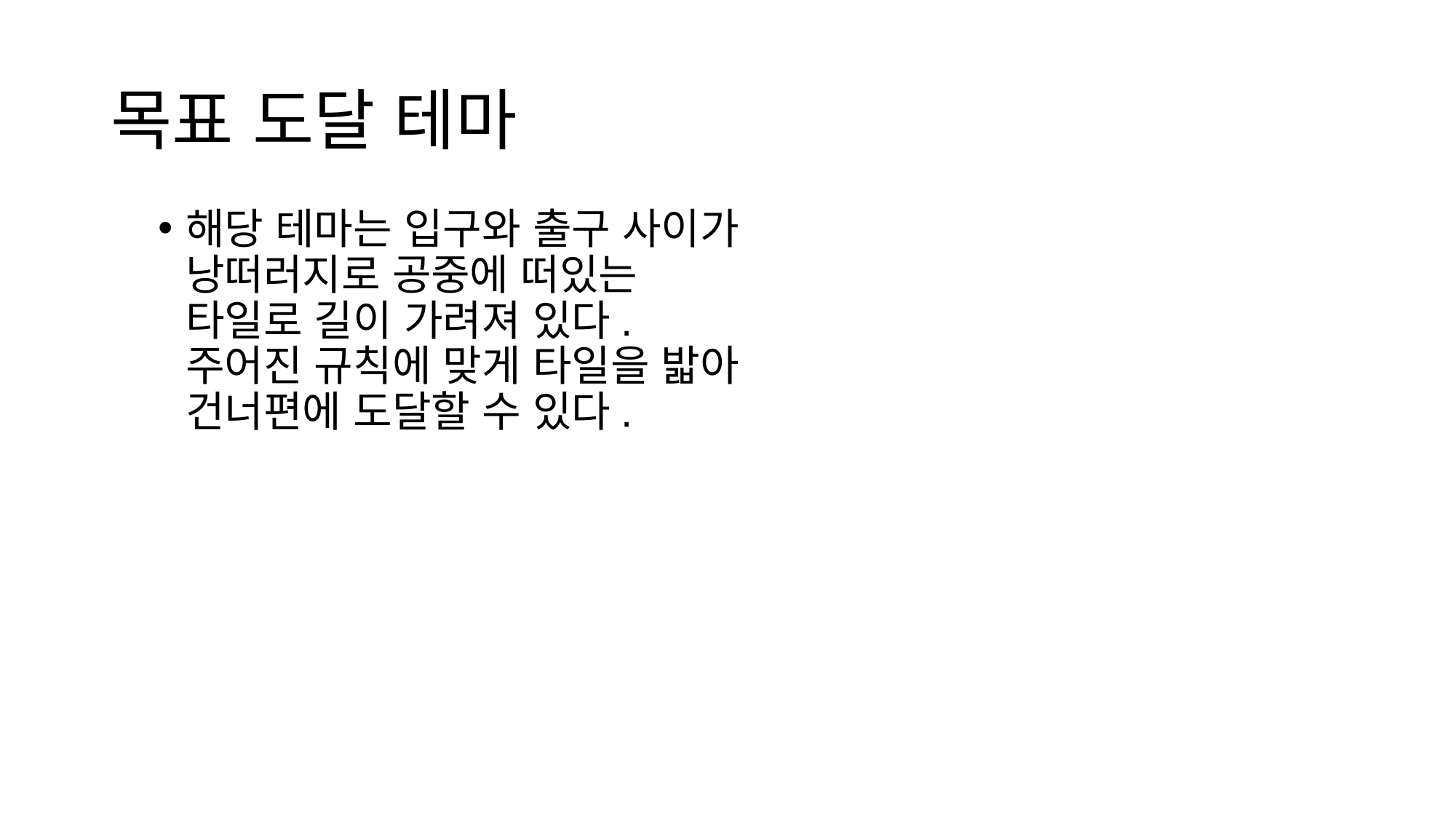

# 목표 도달 테마
해당 테마는 입구와 출구 사이가 낭떠러지로 공중에 떠있는 타일로 길이 가려져 있다. 주어진 규칙에 맞게 타일을 밟아 건너편에 도달할 수 있다.